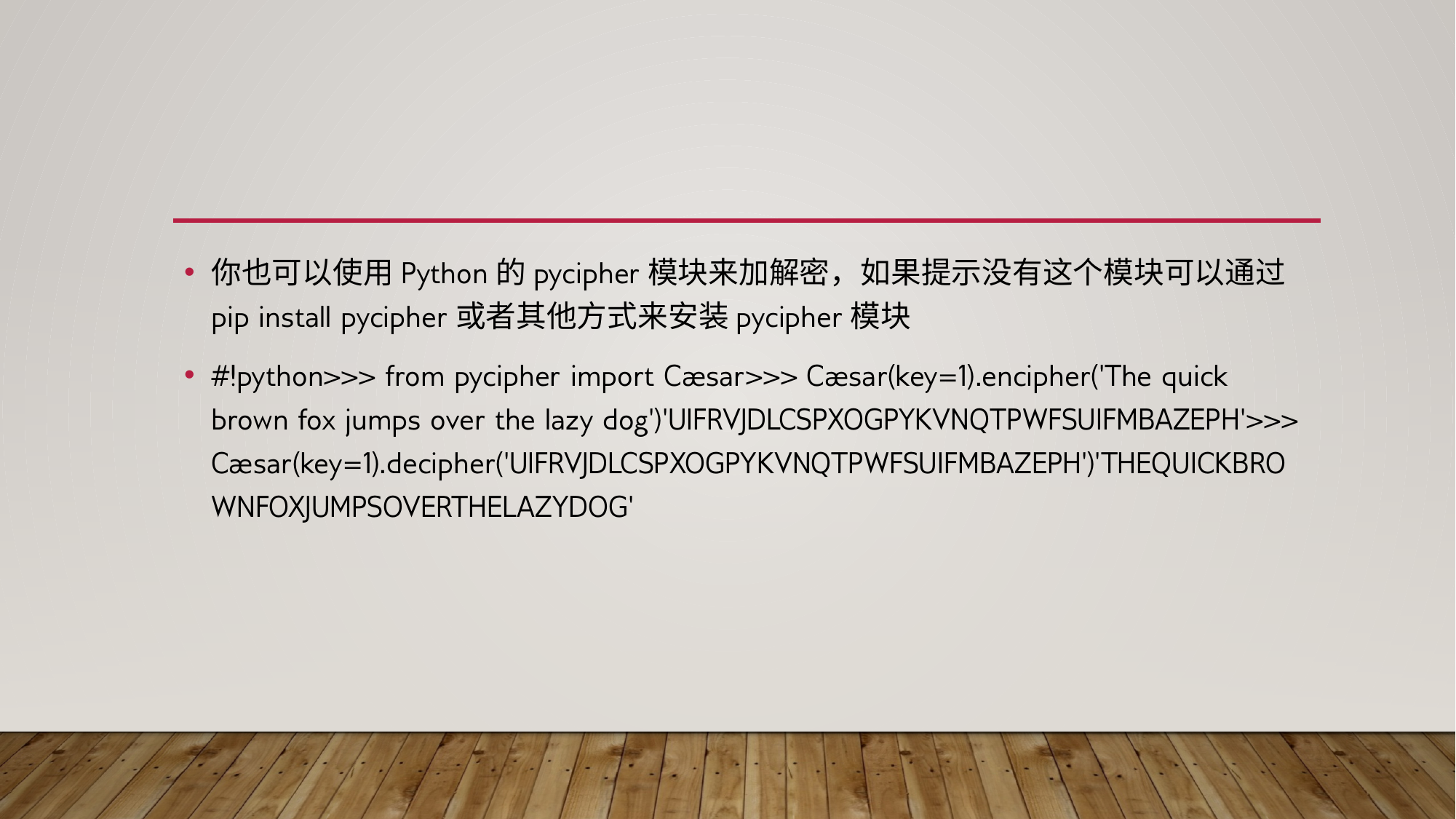

#
你也可以使用Python的pycipher模块来加解密，如果提示没有这个模块可以通过pip install pycipher或者其他方式来安装pycipher模块
#!python>>> from pycipher import Caesar>>> Caesar(key=1).encipher('The quick brown fox jumps over the lazy dog')'UIFRVJDLCSPXOGPYKVNQTPWFSUIFMBAZEPH'>>> Caesar(key=1).decipher('UIFRVJDLCSPXOGPYKVNQTPWFSUIFMBAZEPH')'THEQUICKBROWNFOXJUMPSOVERTHELAZYDOG'